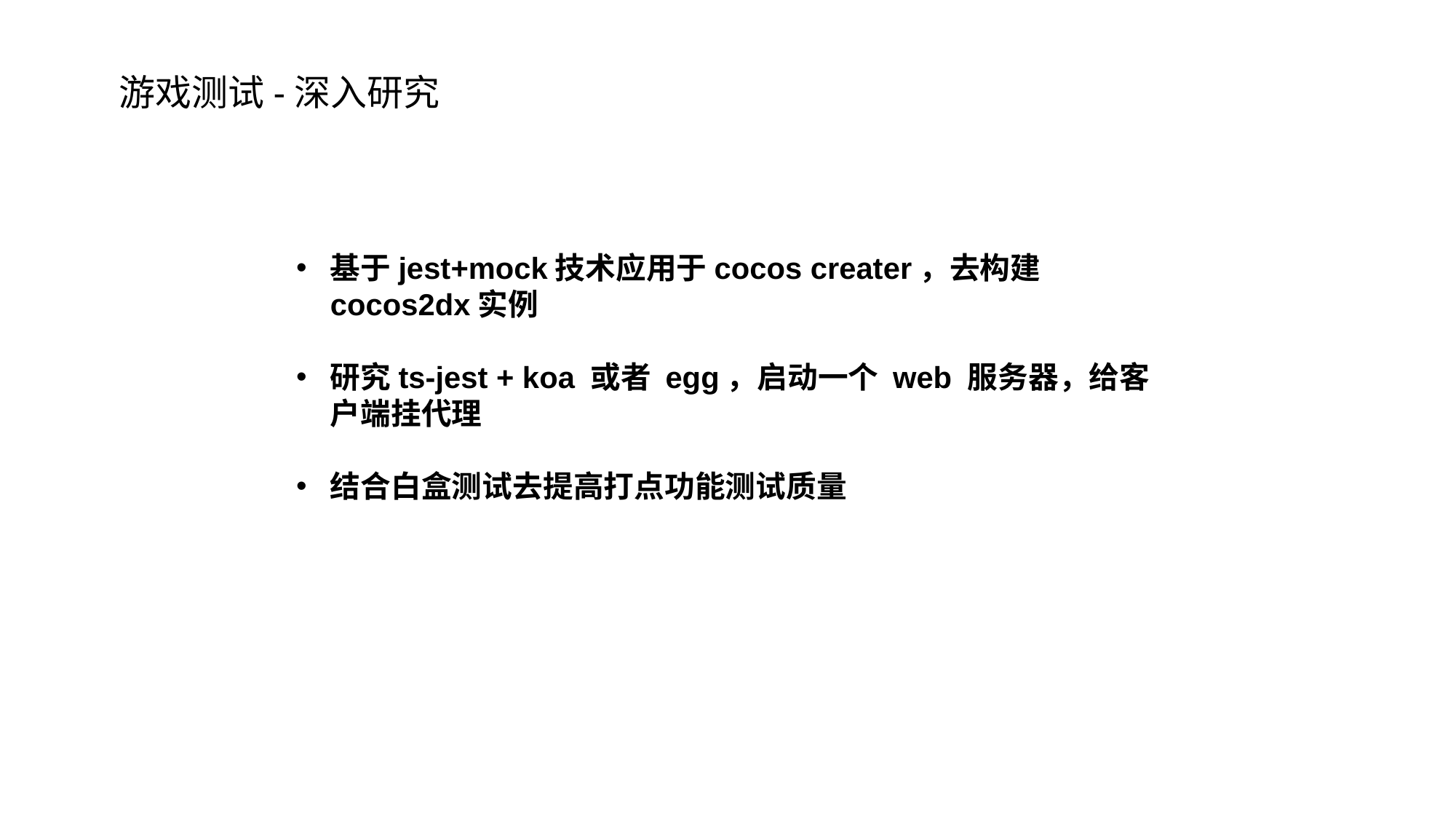

游戏测试-深入研究
基于jest+mock技术应用于cocos creater，去构建cocos2dx实例

研究ts-jest + koa 或者 egg，启动一个 web 服务器，给客户端挂代理

结合白盒测试去提高打点功能测试质量